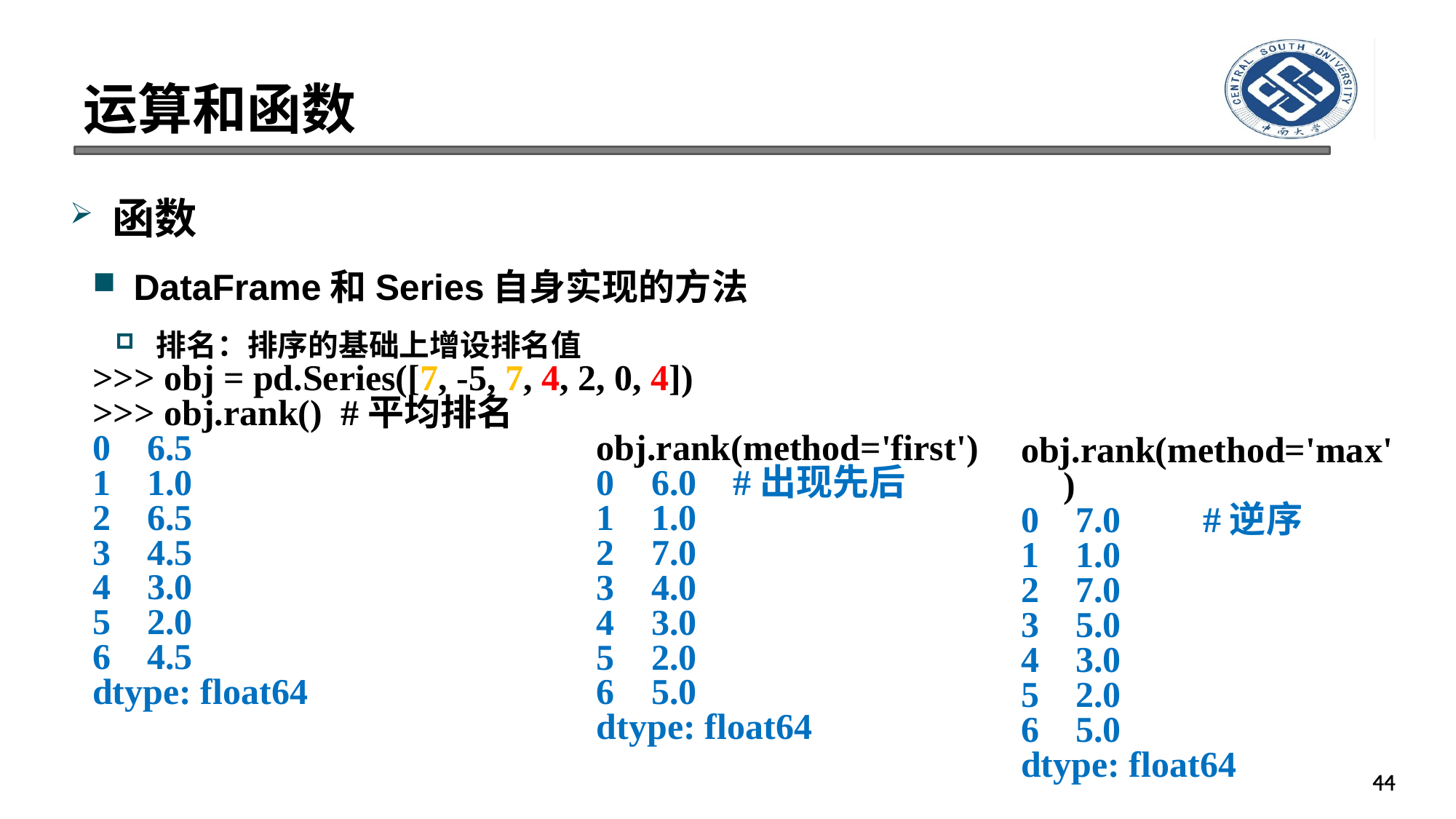

# 运算和函数
函数
DataFrame和Series自身实现的方法
排名：排序的基础上增设排名值
>>> obj = pd.Series([7, -5, 7, 4, 2, 0, 4])
>>> obj.rank()  #平均排名
0    6.5
1    1.0
2    6.5
3    4.5
4    3.0
5    2.0
6    4.5
dtype: float64
obj.rank(method='first')
0    6.0    #出现先后
1    1.0
2    7.0
3    4.0
4    3.0
5    2.0
6    5.0
dtype: float64
obj.rank(method='max')
0    7.0         #逆序
1    1.0
2    7.0
3    5.0
4    3.0
5    2.0
6    5.0
dtype: float64
44